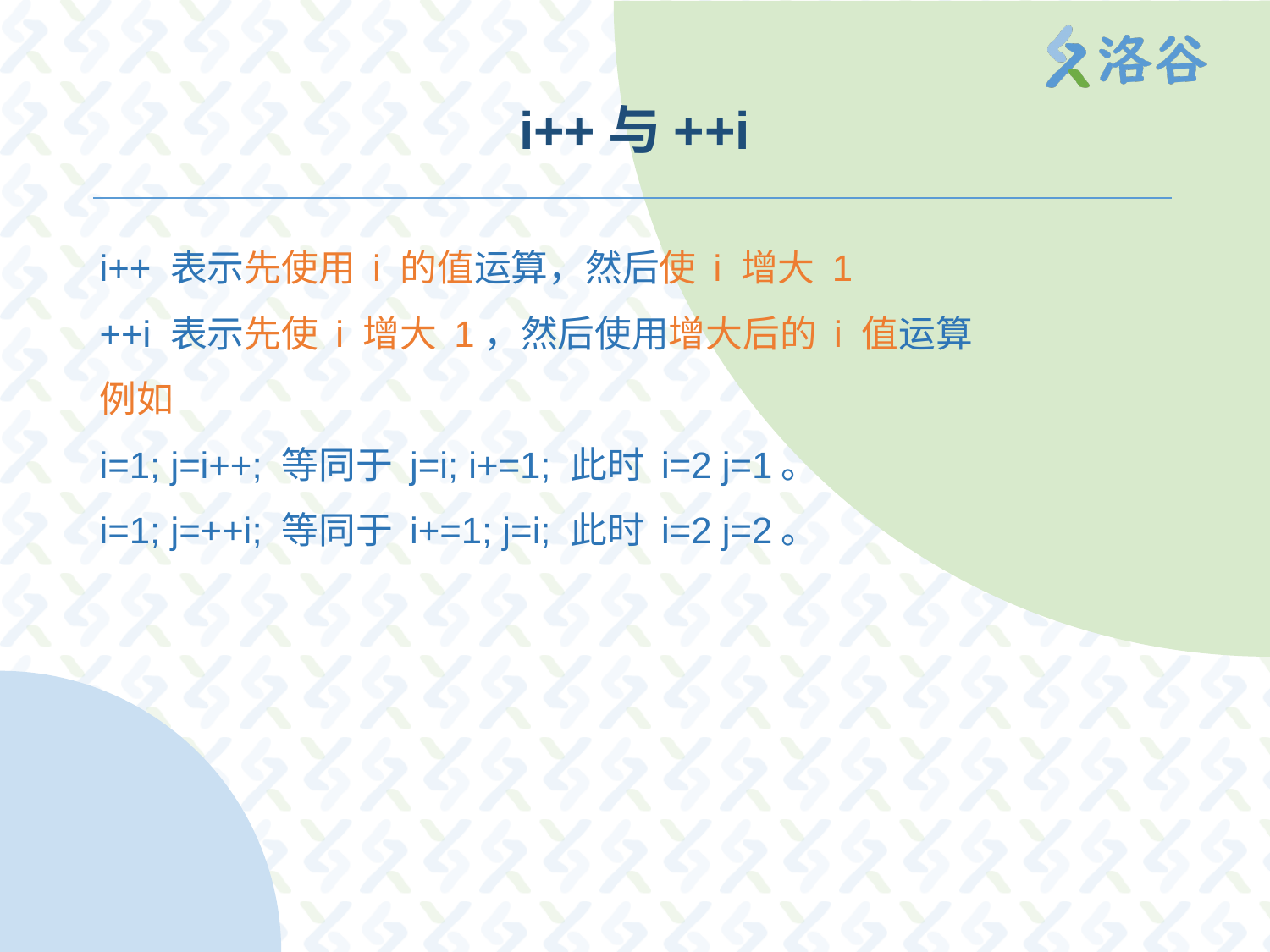

# i++与++i
i++ 表示先使用 i 的值运算，然后使 i 增大 1
++i 表示先使 i 增大 1，然后使用增大后的 i 值运算
例如
i=1; j=i++; 等同于 j=i; i+=1; 此时 i=2 j=1。
i=1; j=++i; 等同于 i+=1; j=i; 此时 i=2 j=2。